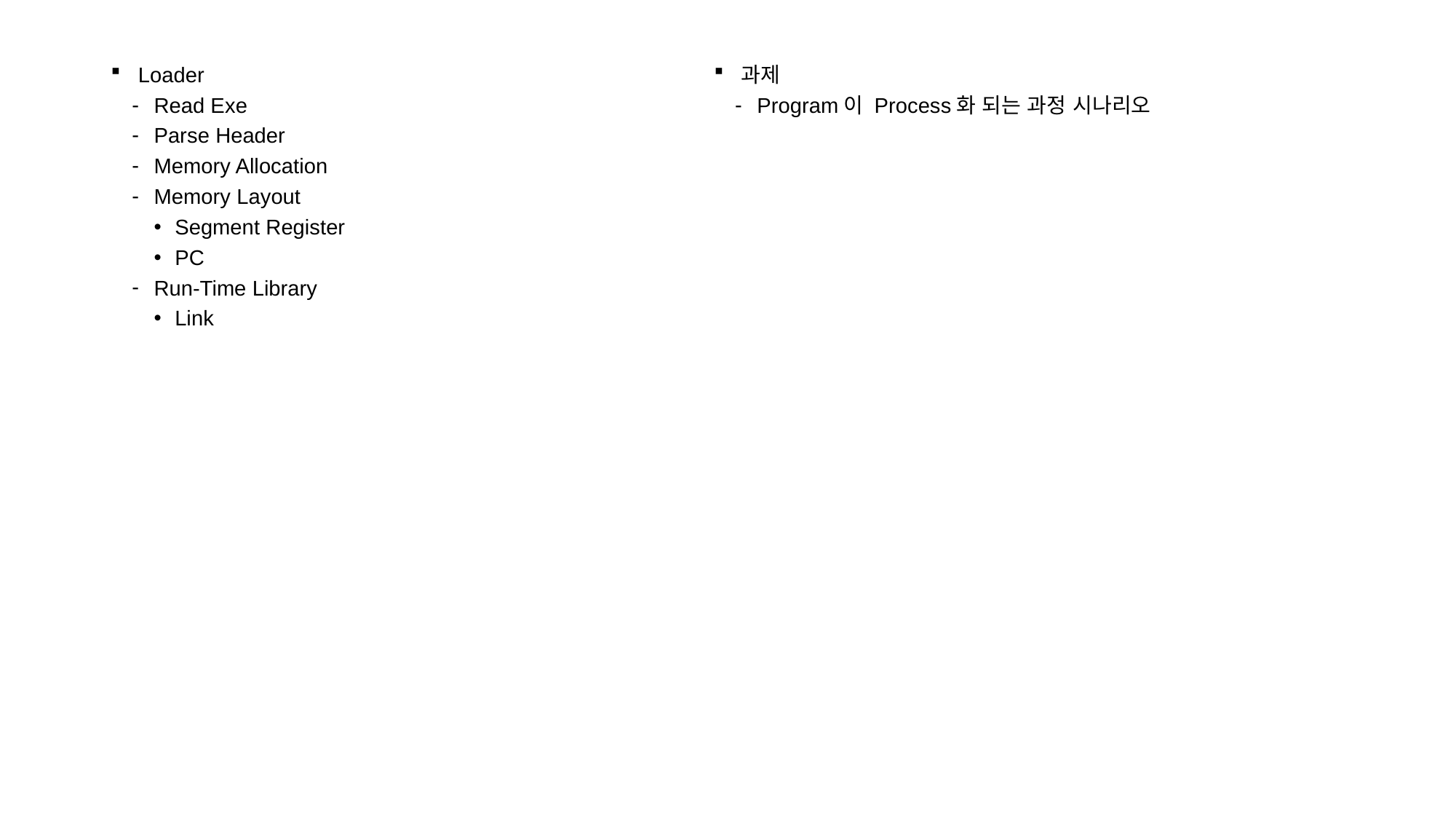

Loader
Read Exe
Parse Header
Memory Allocation
Memory Layout
Segment Register
PC
Run-Time Library
Link
과제
Program이 Process화 되는 과정 시나리오